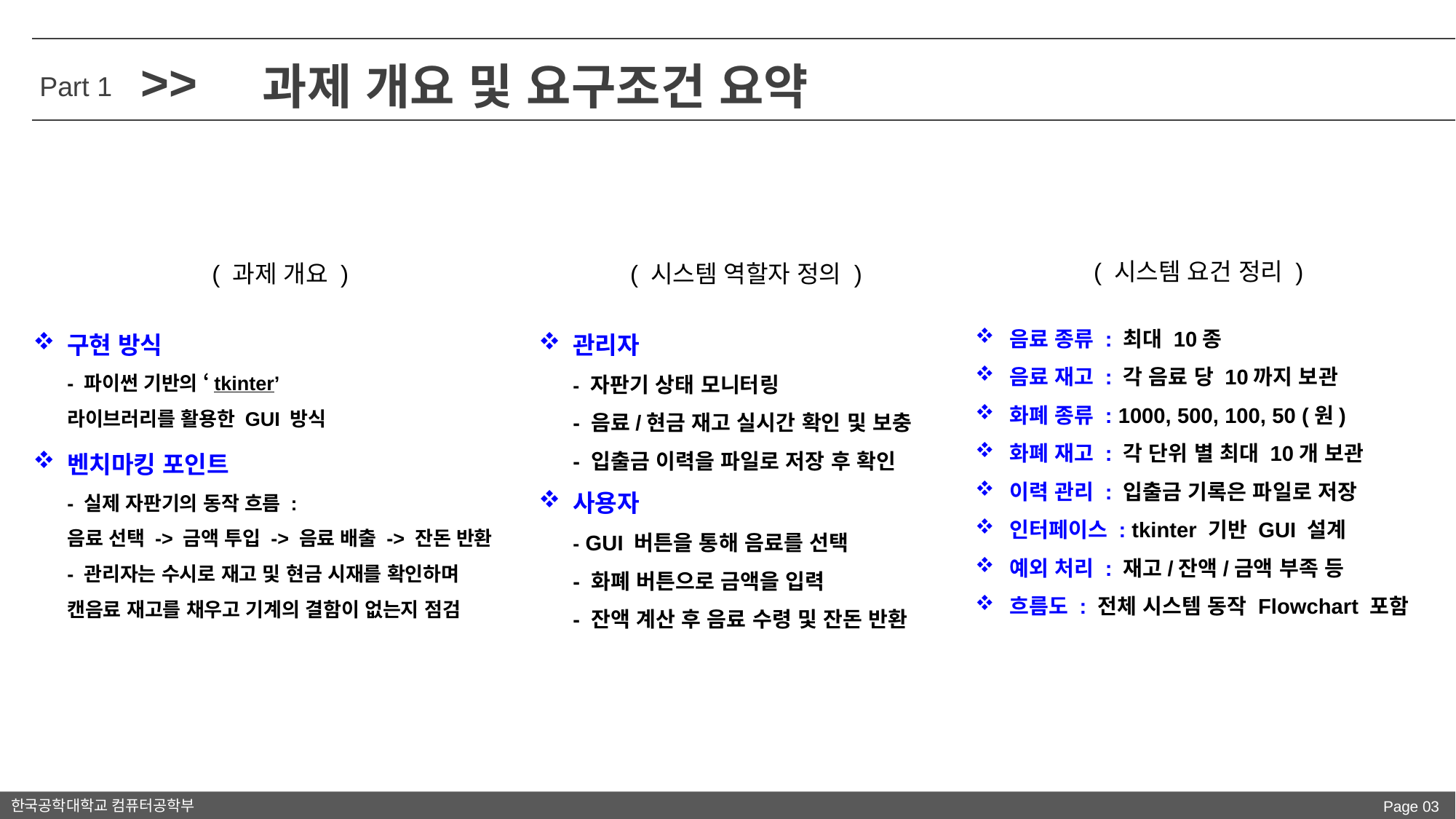

>>
과제 개요 및 요구조건 요약
Part 1
( 시스템 요건 정리 )

음료 종류 : 최대 10종
음료 재고 : 각 음료 당 10까지 보관
화폐 종류 : 1000, 500, 100, 50 (원)
화폐 재고 : 각 단위 별 최대 10개 보관
이력 관리 : 입출금 기록은 파일로 저장
인터페이스 : tkinter 기반 GUI 설계
예외 처리 : 재고/잔액/금액 부족 등
흐름도 : 전체 시스템 동작 Flowchart 포함
( 과제 개요 )

구현 방식
- 파이썬 기반의 ‘tkinter’
라이브러리를 활용한 GUI 방식
벤치마킹 포인트
- 실제 자판기의 동작 흐름 :
음료 선택 -> 금액 투입 -> 음료 배출 -> 잔돈 반환
- 관리자는 수시로 재고 및 현금 시재를 확인하며
캔음료 재고를 채우고 기계의 결함이 없는지 점검
( 시스템 역할자 정의 )

관리자
- 자판기 상태 모니터링
- 음료/현금 재고 실시간 확인 및 보충
- 입출금 이력을 파일로 저장 후 확인
사용자
- GUI 버튼을 통해 음료를 선택
- 화폐 버튼으로 금액을 입력
- 잔액 계산 후 음료 수령 및 잔돈 반환
한국공학대학교 컴퓨터공학부

Page 03